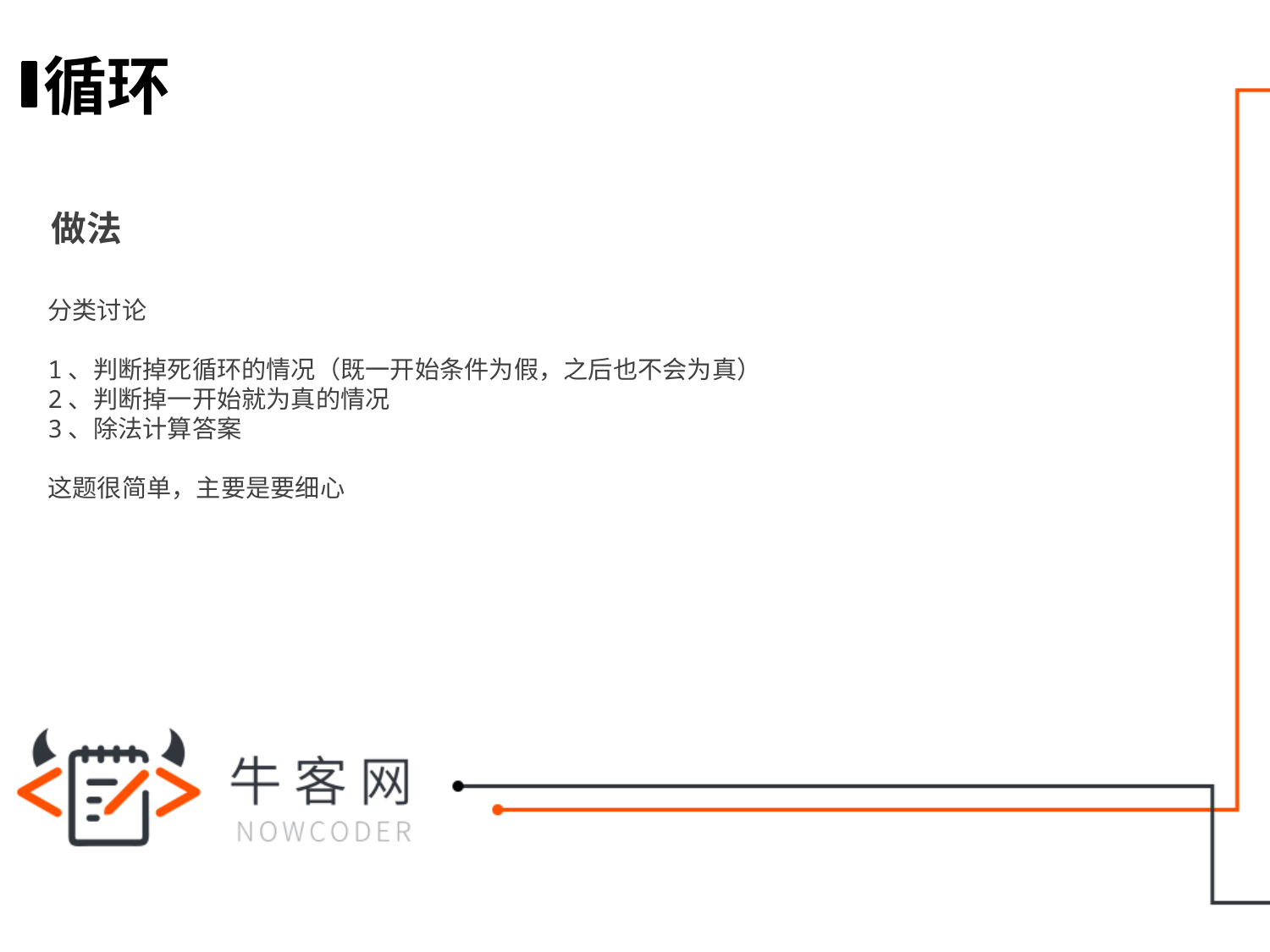

循环

做法
分类讨论

1、判断掉死循环的情况（既一开始条件为假，之后也不会为真）
2、判断掉一开始就为真的情况
3、除法计算答案

这题很简单，主要是要细心